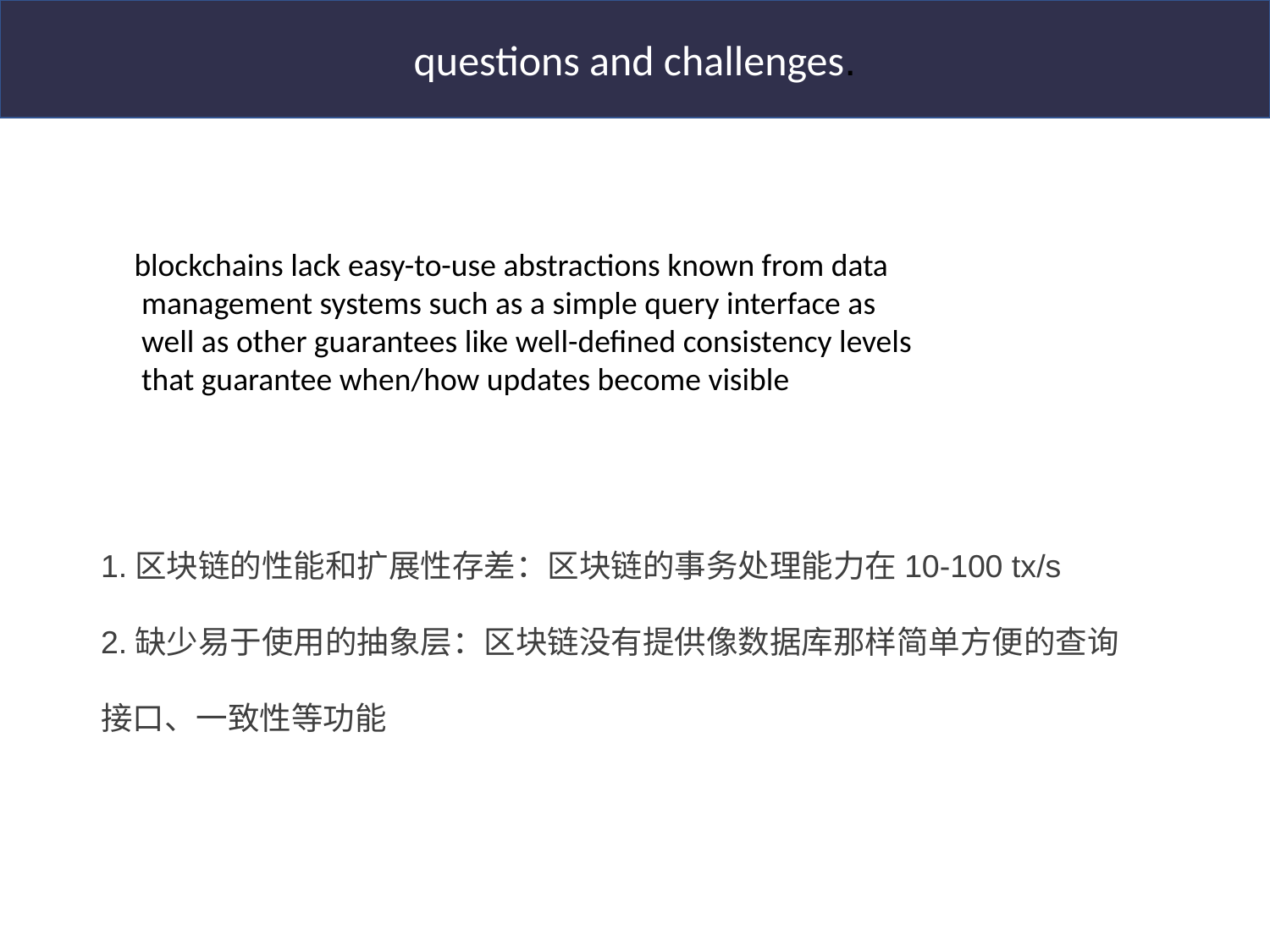

questions and challenges.
blockchains lack easy-to-use abstractions known from data
 management systems such as a simple query interface as
 well as other guarantees like well-defined consistency levels
 that guarantee when/how updates become visible
1.区块链的性能和扩展性存差：区块链的事务处理能力在10-100 tx/s
2.缺少易于使用的抽象层：区块链没有提供像数据库那样简单方便的查询接口、一致性等功能